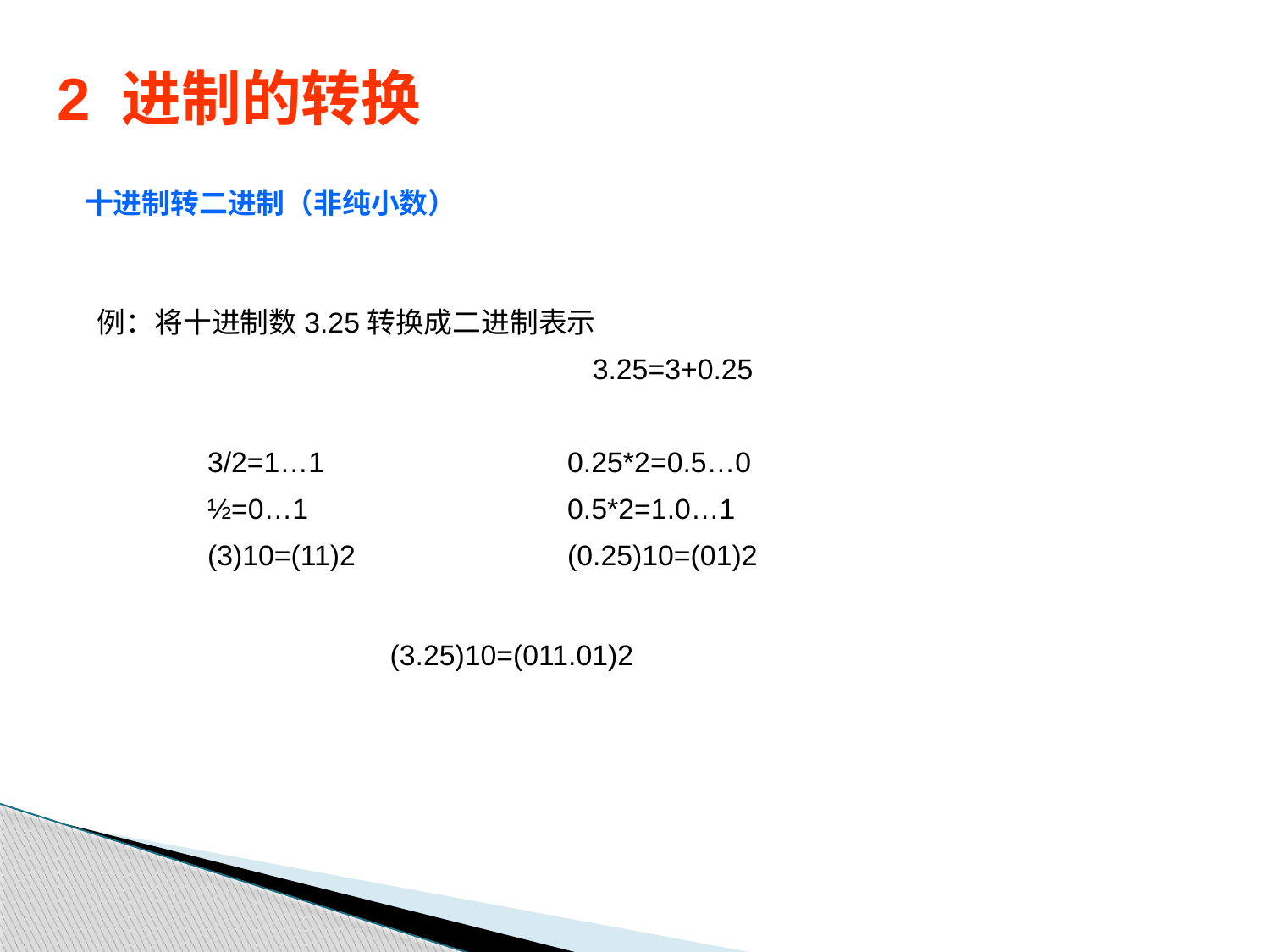

# 2 进制的转换
十进制转二进制（非纯小数）
例：将十进制数3.25转换成二进制表示
3.25=3+0.25

3/2=1…1
½=0…1
(3)10=(11)2
0.25*2=0.5…0
0.5*2=1.0…1
(0.25)10=(01)2
(3.25)10=(011.01)2